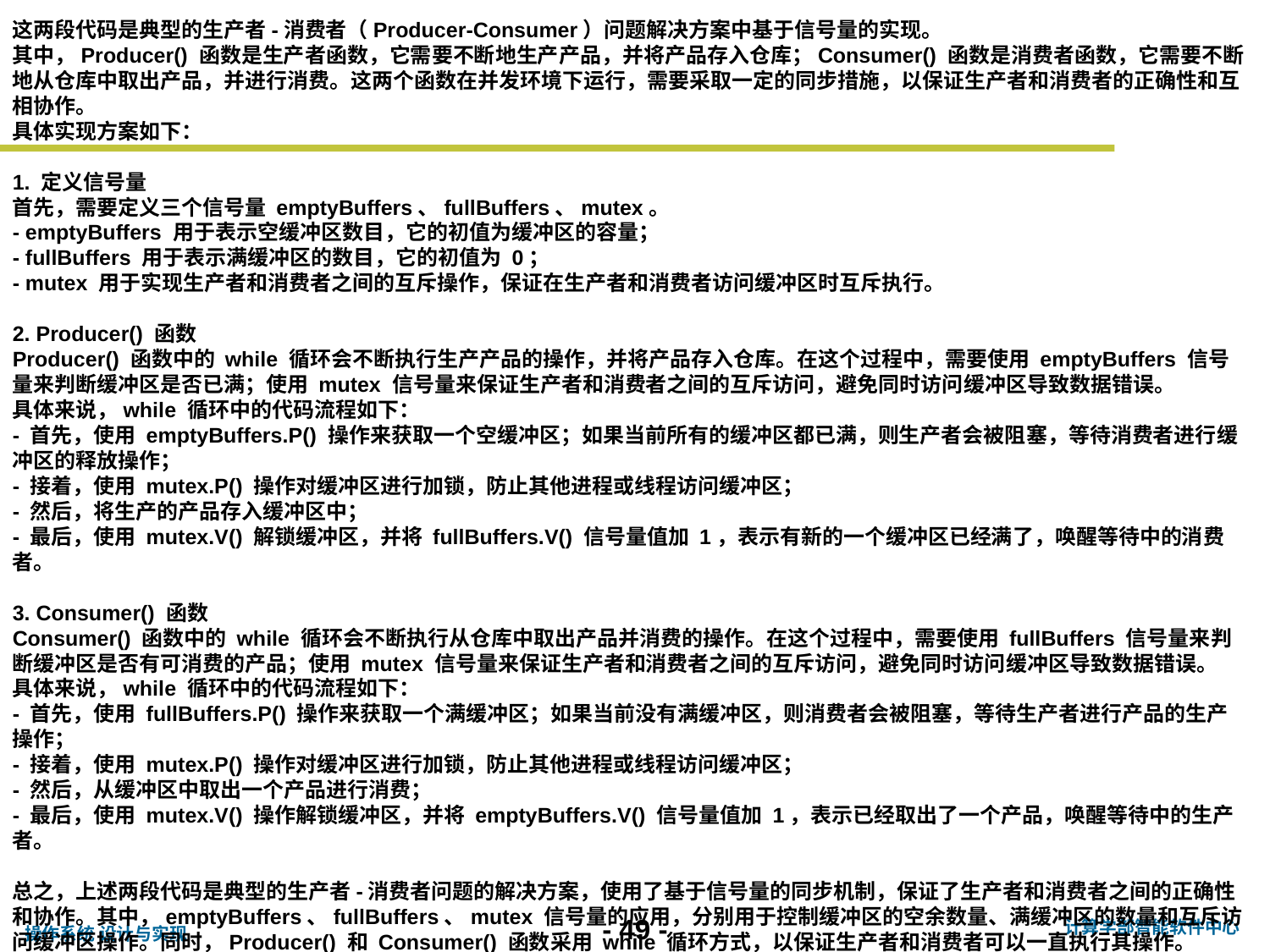

这两段代码是典型的生产者-消费者（Producer-Consumer）问题解决方案中基于信号量的实现。
其中，Producer() 函数是生产者函数，它需要不断地生产产品，并将产品存入仓库；Consumer() 函数是消费者函数，它需要不断地从仓库中取出产品，并进行消费。这两个函数在并发环境下运行，需要采取一定的同步措施，以保证生产者和消费者的正确性和互相协作。
具体实现方案如下：

1. 定义信号量
首先，需要定义三个信号量 emptyBuffers、fullBuffers、mutex。
- emptyBuffers 用于表示空缓冲区数目，它的初值为缓冲区的容量；
- fullBuffers 用于表示满缓冲区的数目，它的初值为 0；
- mutex 用于实现生产者和消费者之间的互斥操作，保证在生产者和消费者访问缓冲区时互斥执行。

2. Producer() 函数
Producer() 函数中的 while 循环会不断执行生产产品的操作，并将产品存入仓库。在这个过程中，需要使用 emptyBuffers 信号量来判断缓冲区是否已满；使用 mutex 信号量来保证生产者和消费者之间的互斥访问，避免同时访问缓冲区导致数据错误。
具体来说，while 循环中的代码流程如下：
- 首先，使用 emptyBuffers.P() 操作来获取一个空缓冲区；如果当前所有的缓冲区都已满，则生产者会被阻塞，等待消费者进行缓冲区的释放操作；
- 接着，使用 mutex.P() 操作对缓冲区进行加锁，防止其他进程或线程访问缓冲区；
- 然后，将生产的产品存入缓冲区中；
- 最后，使用 mutex.V() 解锁缓冲区，并将 fullBuffers.V() 信号量值加 1，表示有新的一个缓冲区已经满了，唤醒等待中的消费者。

3. Consumer() 函数
Consumer() 函数中的 while 循环会不断执行从仓库中取出产品并消费的操作。在这个过程中，需要使用 fullBuffers 信号量来判断缓冲区是否有可消费的产品；使用 mutex 信号量来保证生产者和消费者之间的互斥访问，避免同时访问缓冲区导致数据错误。
具体来说，while 循环中的代码流程如下：
- 首先，使用 fullBuffers.P() 操作来获取一个满缓冲区；如果当前没有满缓冲区，则消费者会被阻塞，等待生产者进行产品的生产操作；
- 接着，使用 mutex.P() 操作对缓冲区进行加锁，防止其他进程或线程访问缓冲区；
- 然后，从缓冲区中取出一个产品进行消费；
- 最后，使用 mutex.V() 操作解锁缓冲区，并将 emptyBuffers.V() 信号量值加 1，表示已经取出了一个产品，唤醒等待中的生产者。

总之，上述两段代码是典型的生产者-消费者问题的解决方案，使用了基于信号量的同步机制，保证了生产者和消费者之间的正确性和协作。其中，emptyBuffers、fullBuffers、mutex 信号量的应用，分别用于控制缓冲区的空余数量、满缓冲区的数量和互斥访问缓冲区操作。同时，Producer() 和 Consumer() 函数采用 while 循环方式，以保证生产者和消费者可以一直执行其操作。